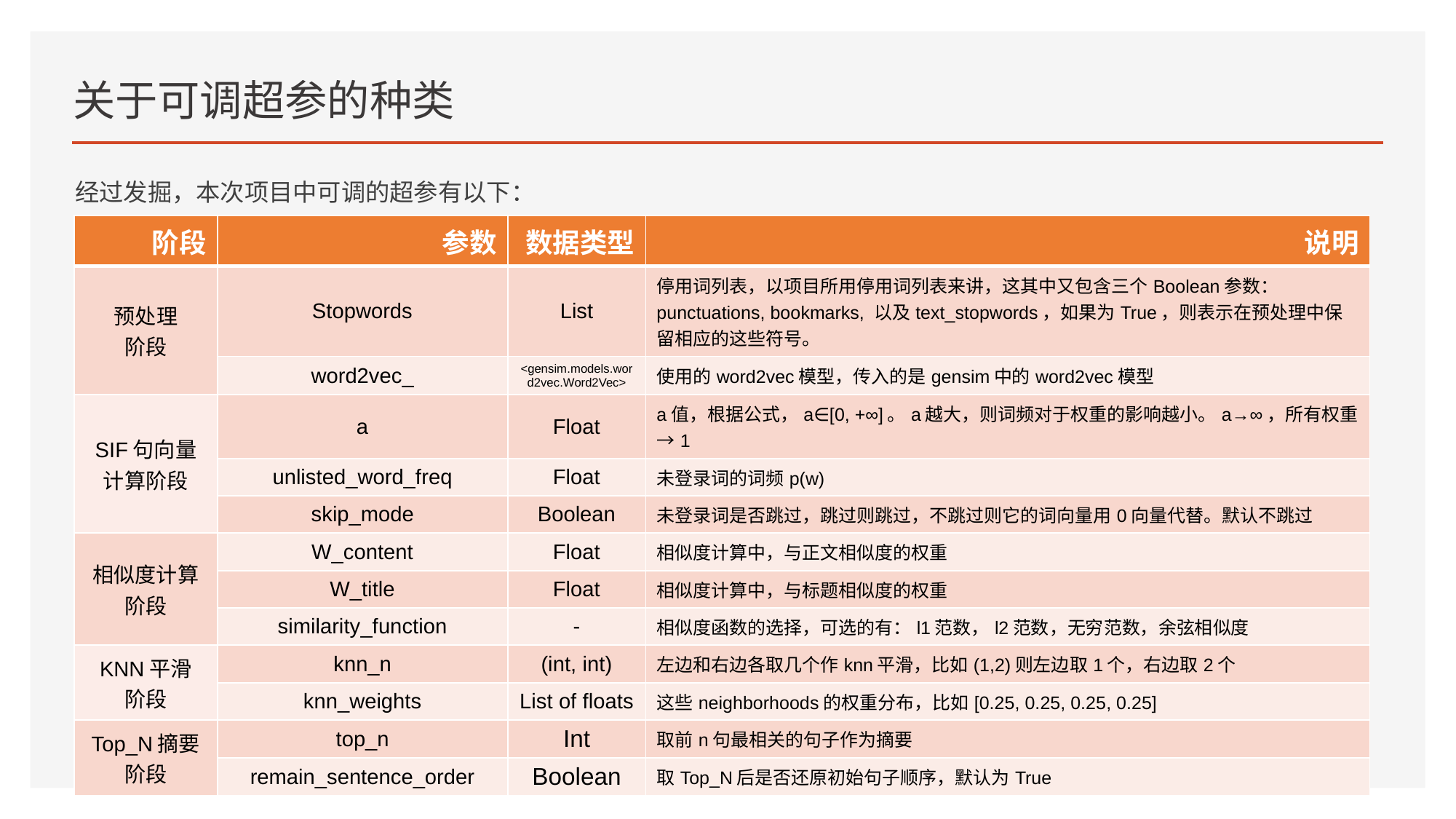

# 关于可调超参的种类
经过发掘，本次项目中可调的超参有以下：
| 阶段 | 参数 | 数据类型 | 说明 |
| --- | --- | --- | --- |
| 预处理 阶段 | Stopwords | List | 停用词列表，以项目所用停用词列表来讲，这其中又包含三个Boolean参数：punctuations, bookmarks, 以及text\_stopwords，如果为True，则表示在预处理中保留相应的这些符号。 |
|  | word2vec\_ | <gensim.models.word2vec.Word2Vec> | 使用的word2vec模型，传入的是gensim中的word2vec模型 |
| SIF句向量计算阶段 | a | Float | a值，根据公式，a∈[0, +∞]。a越大，则词频对于权重的影响越小。a→∞，所有权重→1 |
|  | unlisted\_word\_freq | Float | 未登录词的词频p(w) |
|  | skip\_mode | Boolean | 未登录词是否跳过，跳过则跳过，不跳过则它的词向量用0向量代替。默认不跳过 |
| 相似度计算阶段 | W\_content | Float | 相似度计算中，与正文相似度的权重 |
|  | W\_title | Float | 相似度计算中，与标题相似度的权重 |
|  | similarity\_function | - | 相似度函数的选择，可选的有：l1范数，l2范数，无穷范数，余弦相似度 |
| KNN平滑 阶段 | knn\_n | (int, int) | 左边和右边各取几个作knn平滑，比如(1,2)则左边取1个，右边取2个 |
|  | knn\_weights | List of floats | 这些neighborhoods的权重分布，比如[0.25, 0.25, 0.25, 0.25] |
| Top\_N摘要 阶段 | top\_n | Int | 取前n句最相关的句子作为摘要 |
|  | remain\_sentence\_order | Boolean | 取Top\_N后是否还原初始句子顺序，默认为True |